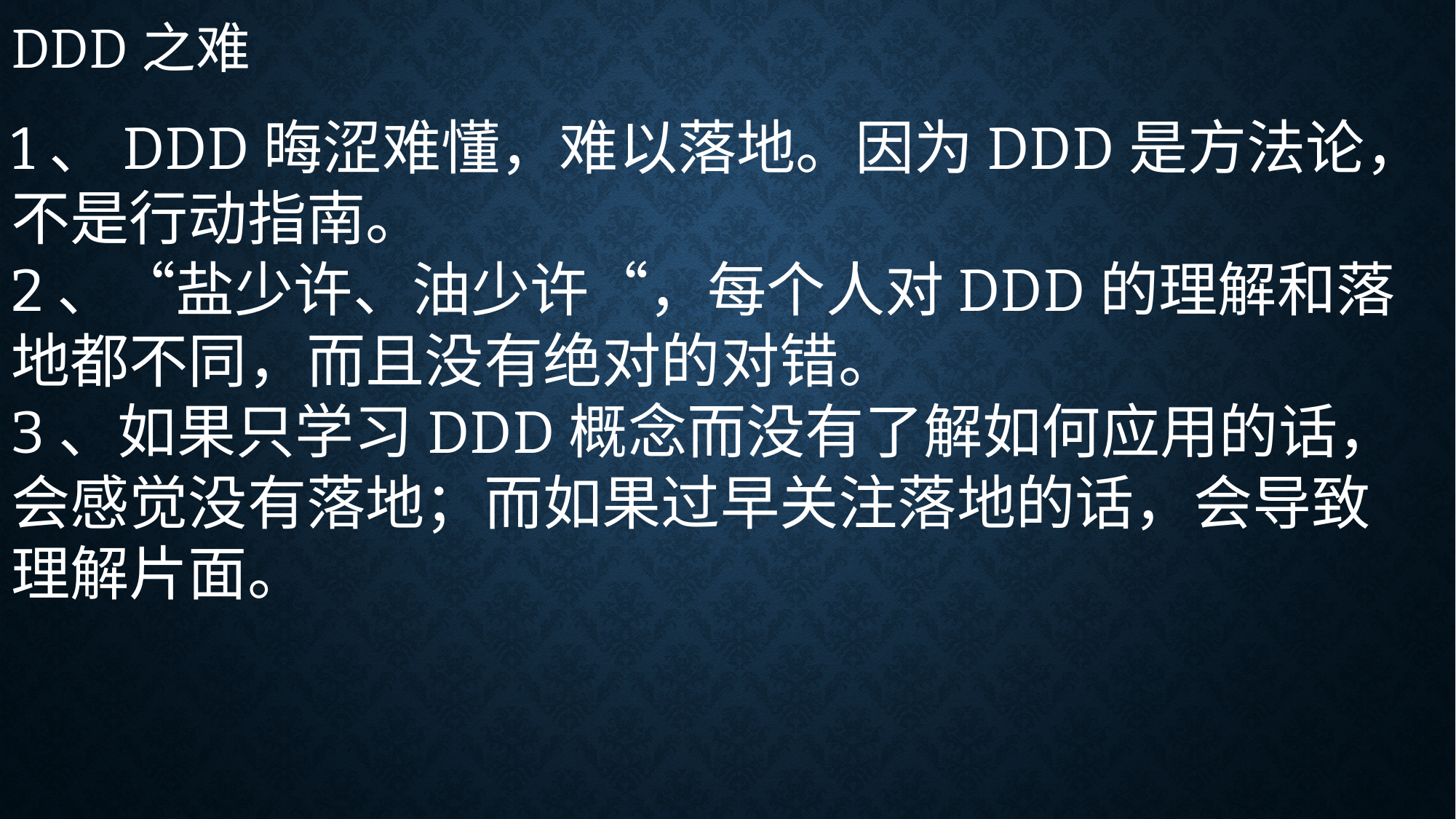

DDD之难
1、DDD晦涩难懂，难以落地。因为DDD是方法论，不是行动指南。
2、“盐少许、油少许“，每个人对DDD的理解和落地都不同，而且没有绝对的对错。
3、如果只学习DDD概念而没有了解如何应用的话，会感觉没有落地；而如果过早关注落地的话，会导致理解片面。